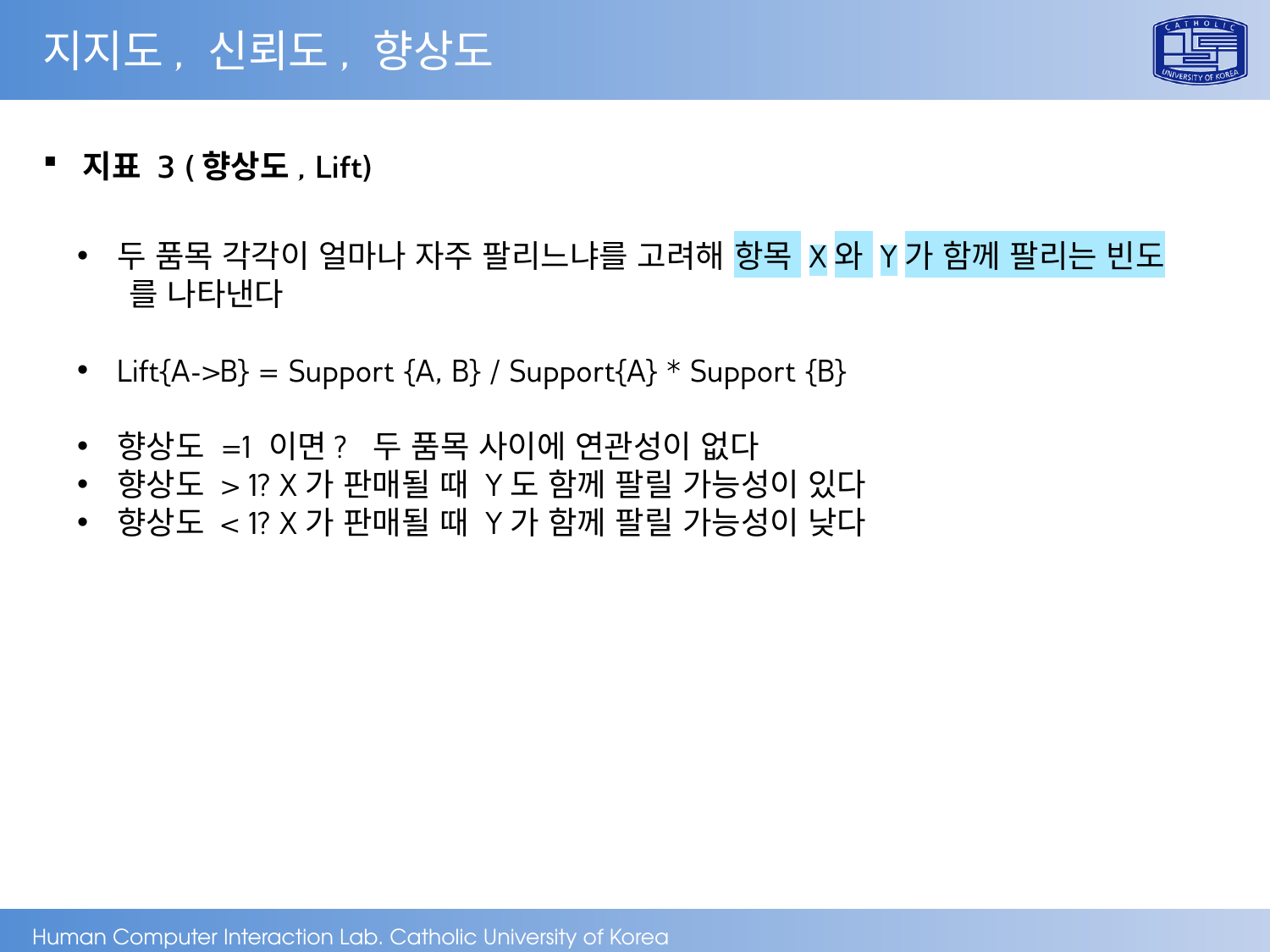

지지도, 신뢰도, 향상도
지표 3 (향상도, Lift)
두 품목 각각이 얼마나 자주 팔리느냐를 고려해 항목 X와 Y가 함께 팔리는 빈도
     를 나타낸다

Lift{A->B} = Support {A, B} / Support{A} * Support {B}

향상도 =1 이면?  두 품목 사이에 연관성이 없다
향상도 > 1? X가 판매될 때 Y도 함께 팔릴 가능성이 있다
향상도 < 1? X가 판매될 때 Y가 함께 팔릴 가능성이 낮다